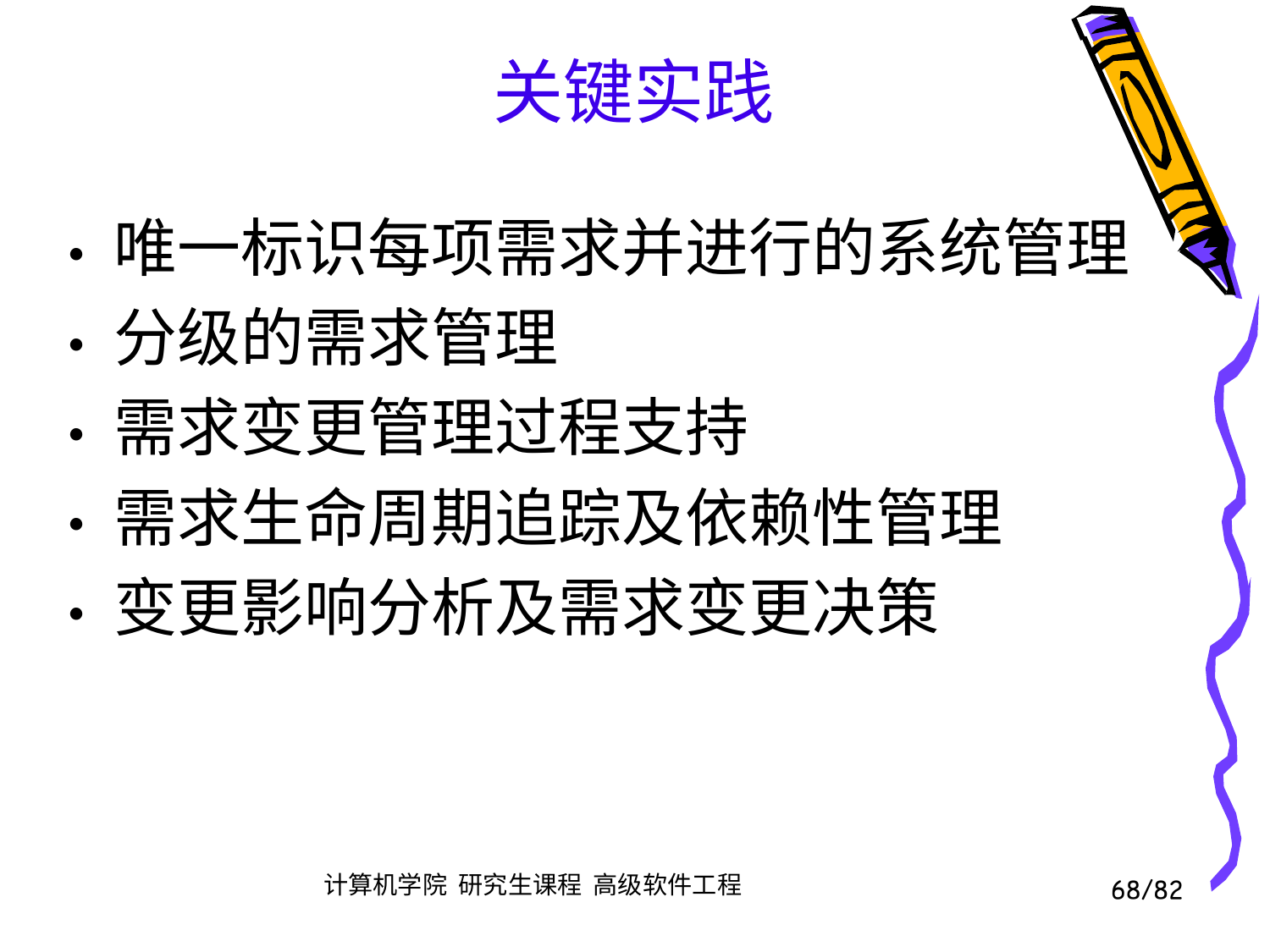

关键实践

唯一标识每项需求并进行的系统管理

分级的需求管理

需求变更管理过程支持

需求生命周期追踪及依赖性管理

变更影响分析及需求变更决策

•
•
•
•
•

68/82
计算机学院  研究生课程  高级软件工程